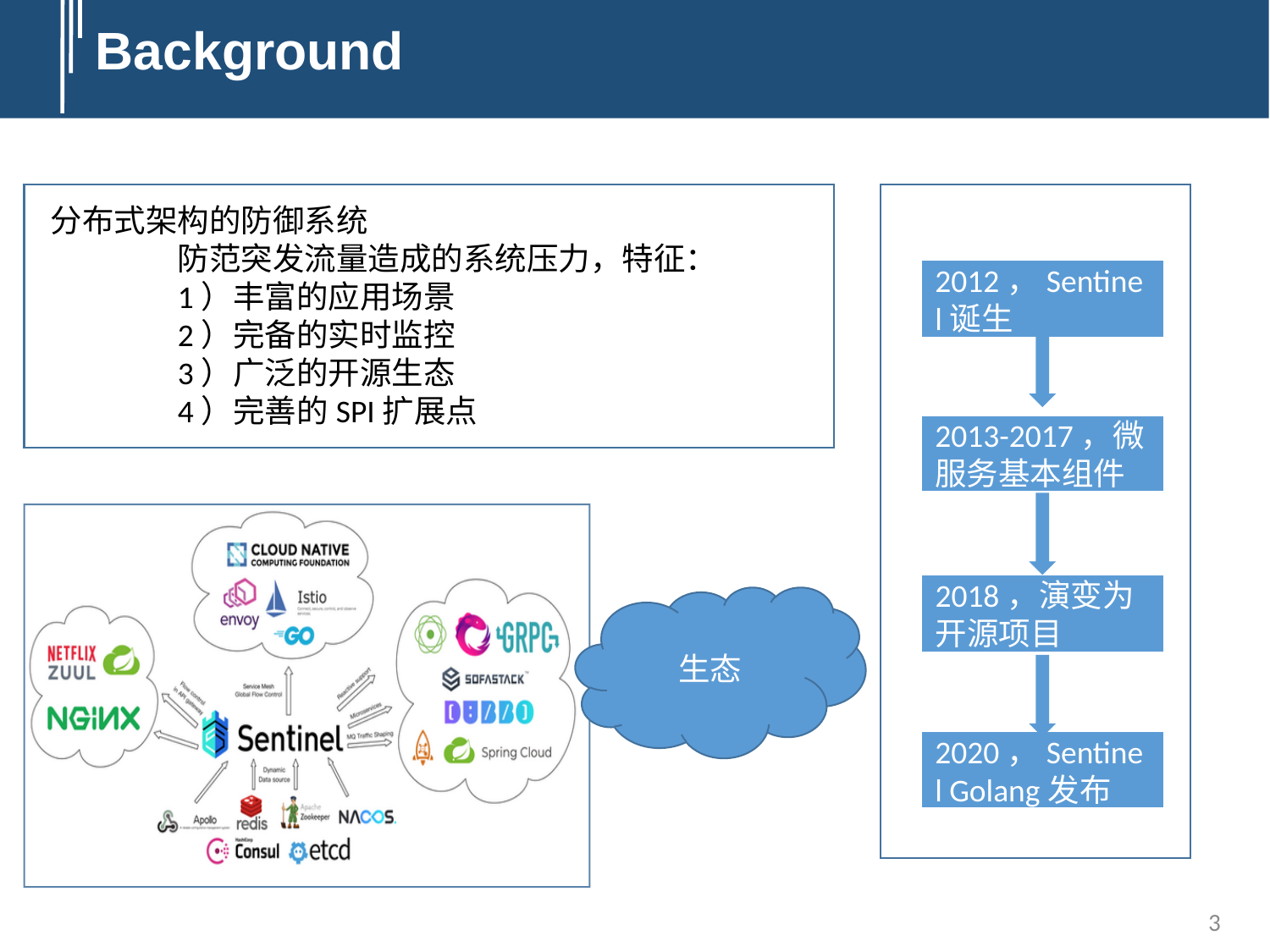

Background

分布式架构的防御系统
	防范突发流量造成的系统压力，特征：
	1）丰富的应用场景
	2）完备的实时监控
	3）广泛的开源生态
	4）完善的SPI扩展点

2012，Sentinel诞生

2013-2017，微服务基本组件

2018，演变为开源项目

2020，Sentinel Golang发布

生态
3